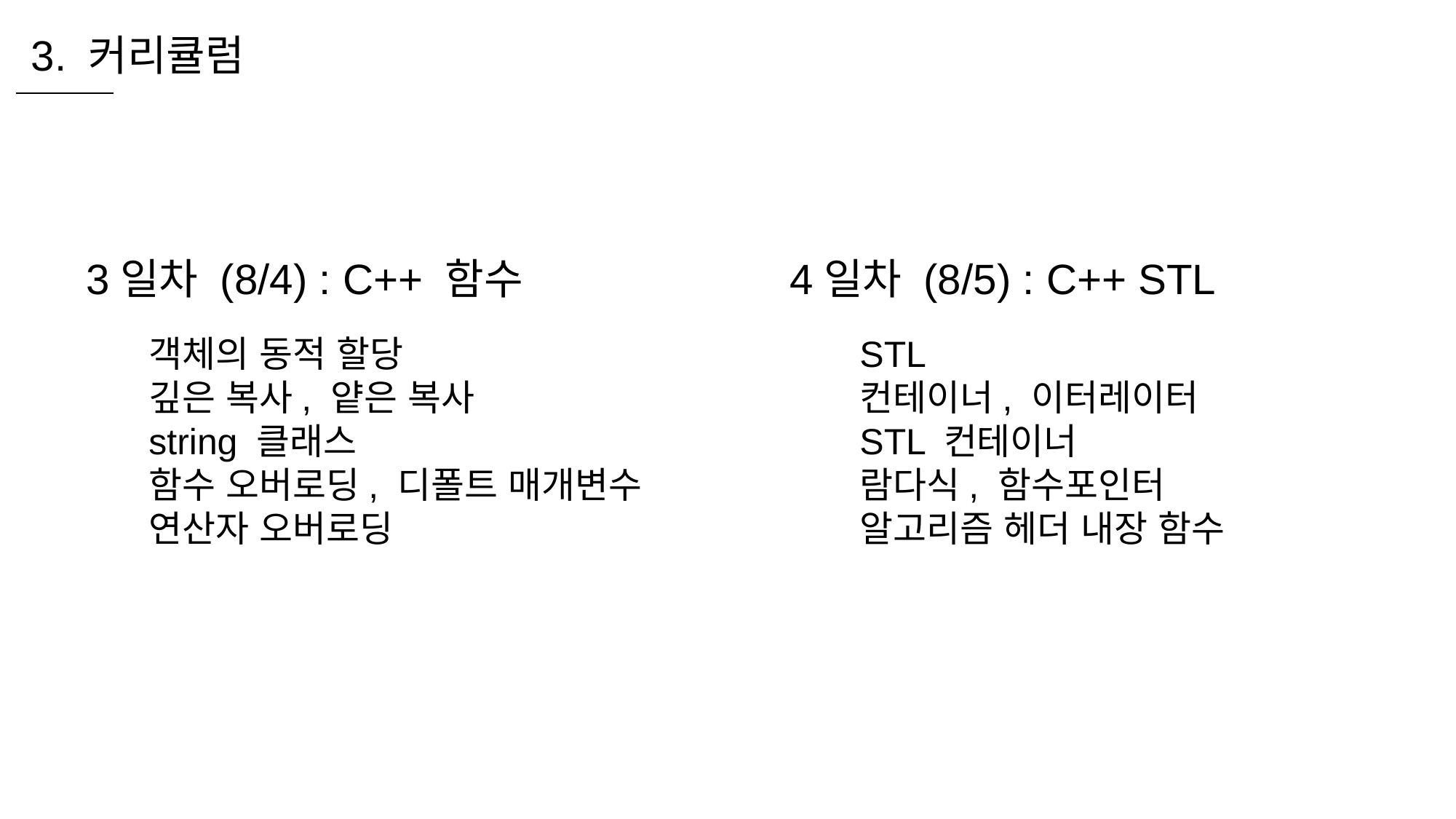

3. 커리큘럼
3일차 (8/4) : C++ 함수
4일차 (8/5) : C++ STL
객체의 동적 할당
깊은 복사, 얕은 복사
string 클래스
함수 오버로딩, 디폴트 매개변수
연산자 오버로딩
STL
컨테이너, 이터레이터
STL 컨테이너
람다식, 함수포인터
알고리즘 헤더 내장 함수